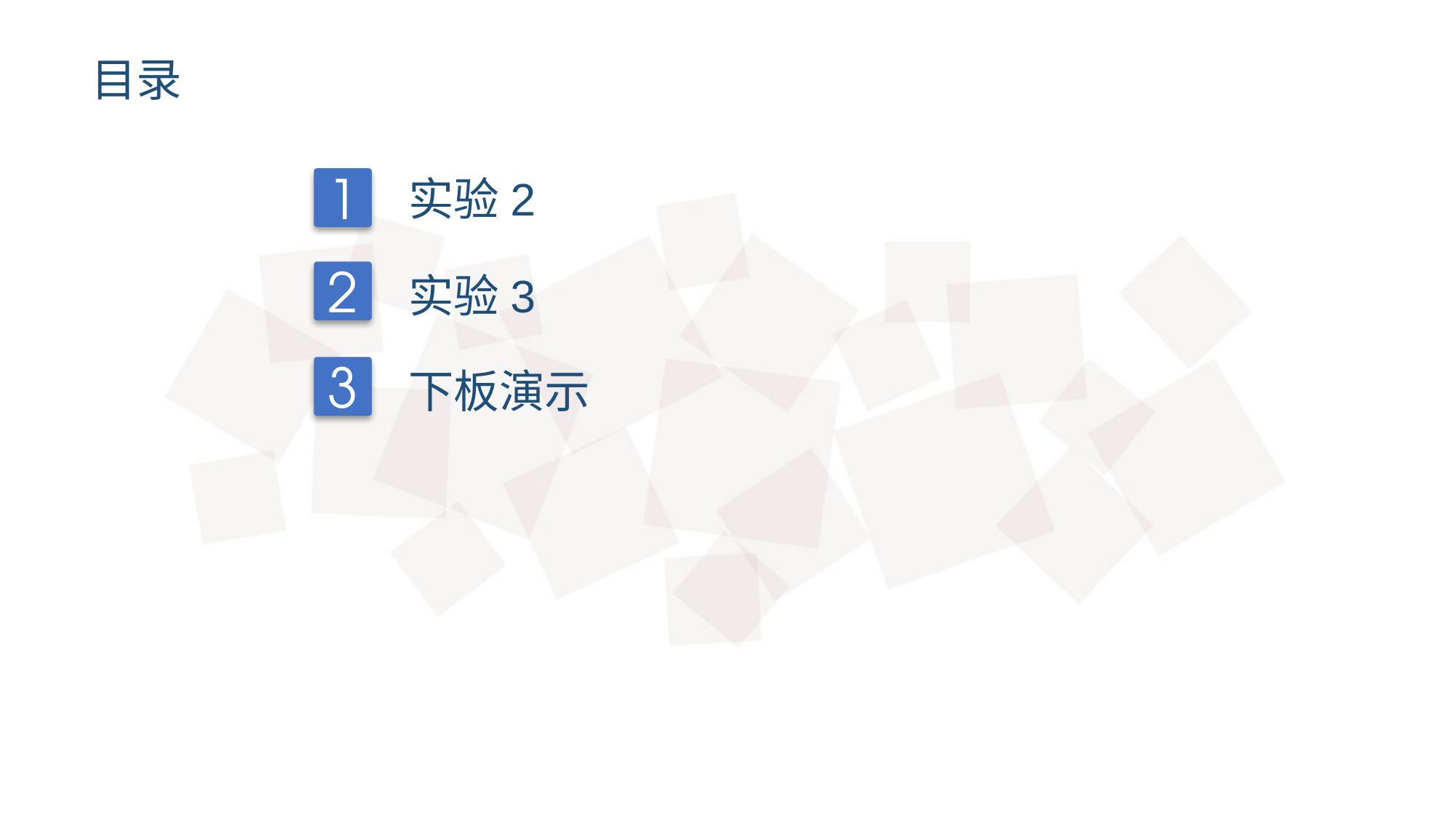

目录
实验2
1
2
实验3
3
下板演示
2